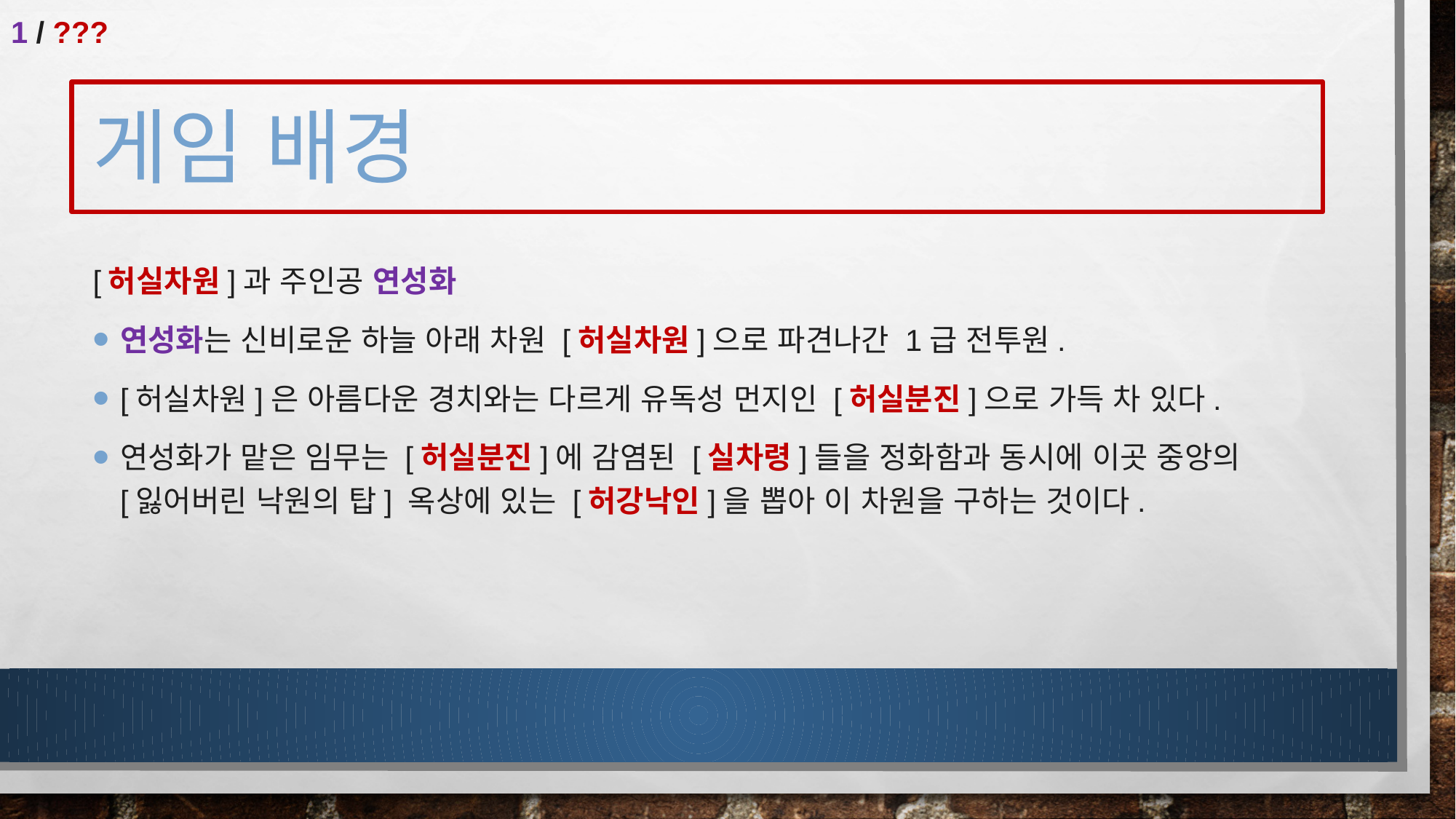

1 / ???

# 게임 배경
[허실차원]과 주인공 연성화
연성화는 신비로운 하늘 아래 차원 [허실차원]으로 파견나간 1급 전투원.
[허실차원]은 아름다운 경치와는 다르게 유독성 먼지인 [허실분진]으로 가득 차 있다.
연성화가 맡은 임무는 [허실분진]에 감염된 [실차령]들을 정화함과 동시에 이곳 중앙의 [잃어버린 낙원의 탑] 옥상에 있는 [허강낙인]을 뽑아 이 차원을 구하는 것이다.